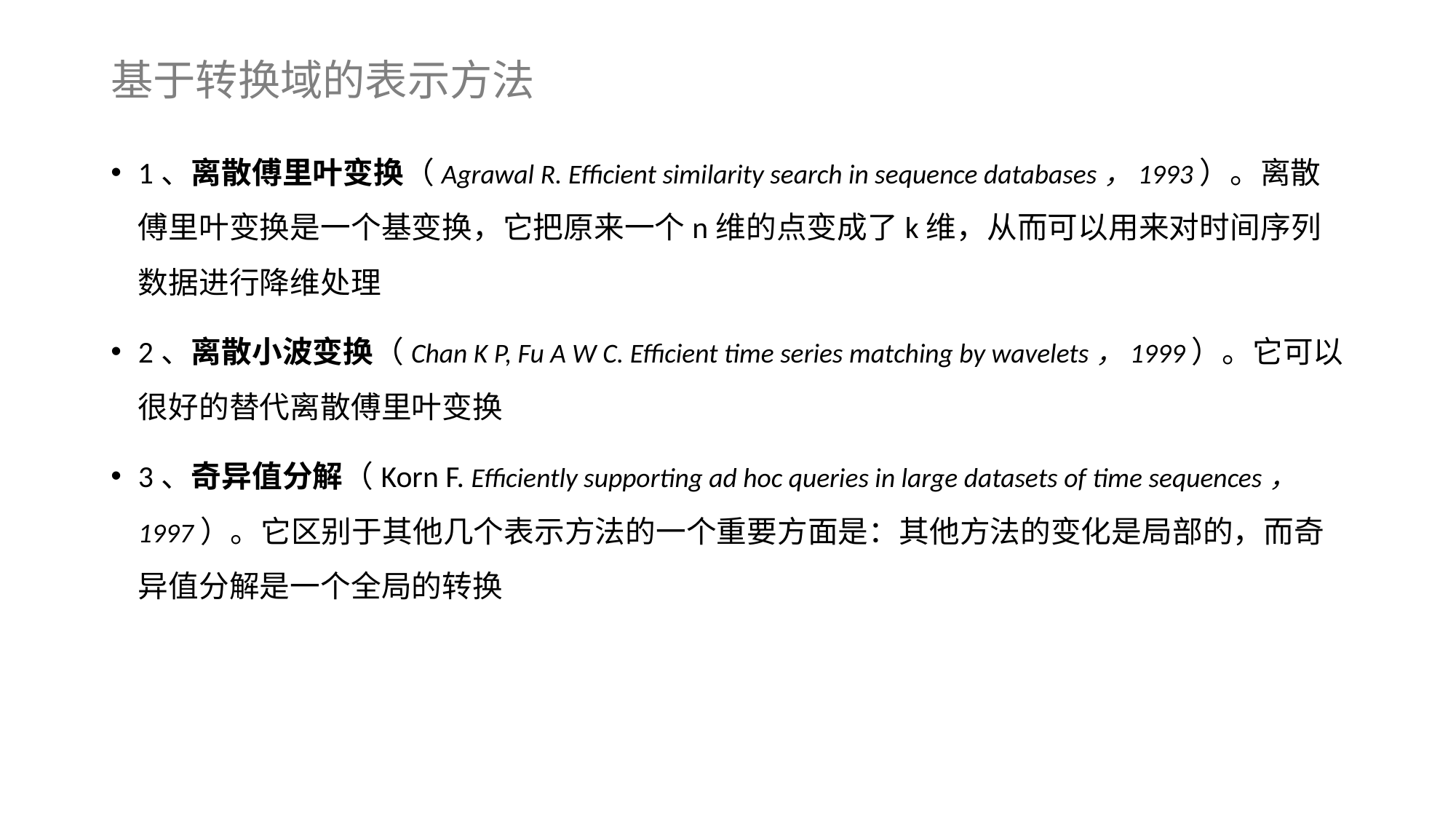

# 基于转换域的表示方法
1、离散傅里叶变换（Agrawal R. Efficient similarity search in sequence databases，1993）。离散傅里叶变换是一个基变换，它把原来一个n维的点变成了k维，从而可以用来对时间序列数据进行降维处理
2、离散小波变换（Chan K P, Fu A W C. Efficient time series matching by wavelets，1999）。它可以很好的替代离散傅里叶变换
3、奇异值分解（Korn F. Efficiently supporting ad hoc queries in large datasets of time sequences， 1997）。它区别于其他几个表示方法的一个重要方面是：其他方法的变化是局部的，而奇异值分解是一个全局的转换